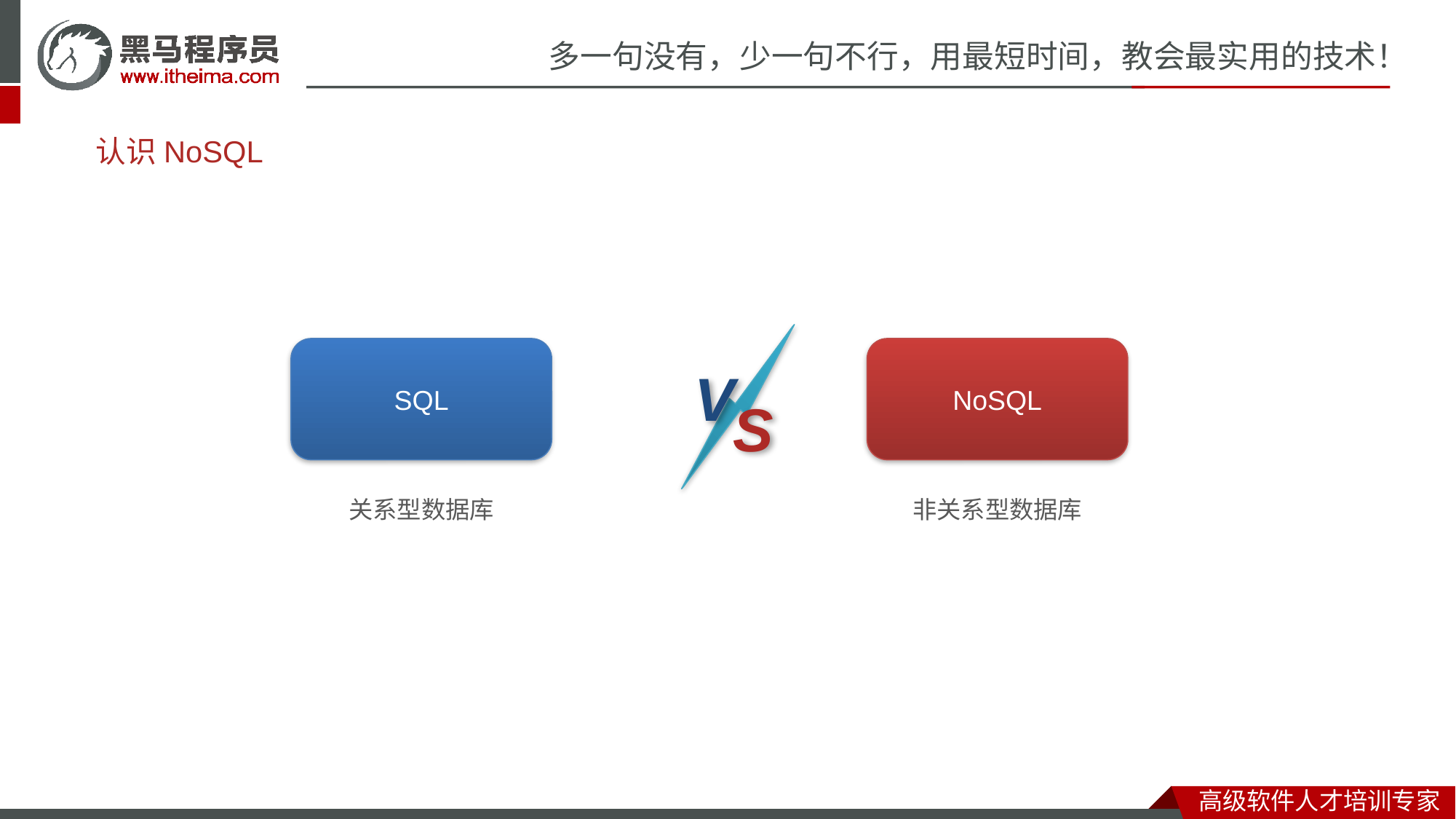

# 认识NoSQL

SQL
NoSQL
V
S
关系型数据库
非关系型数据库